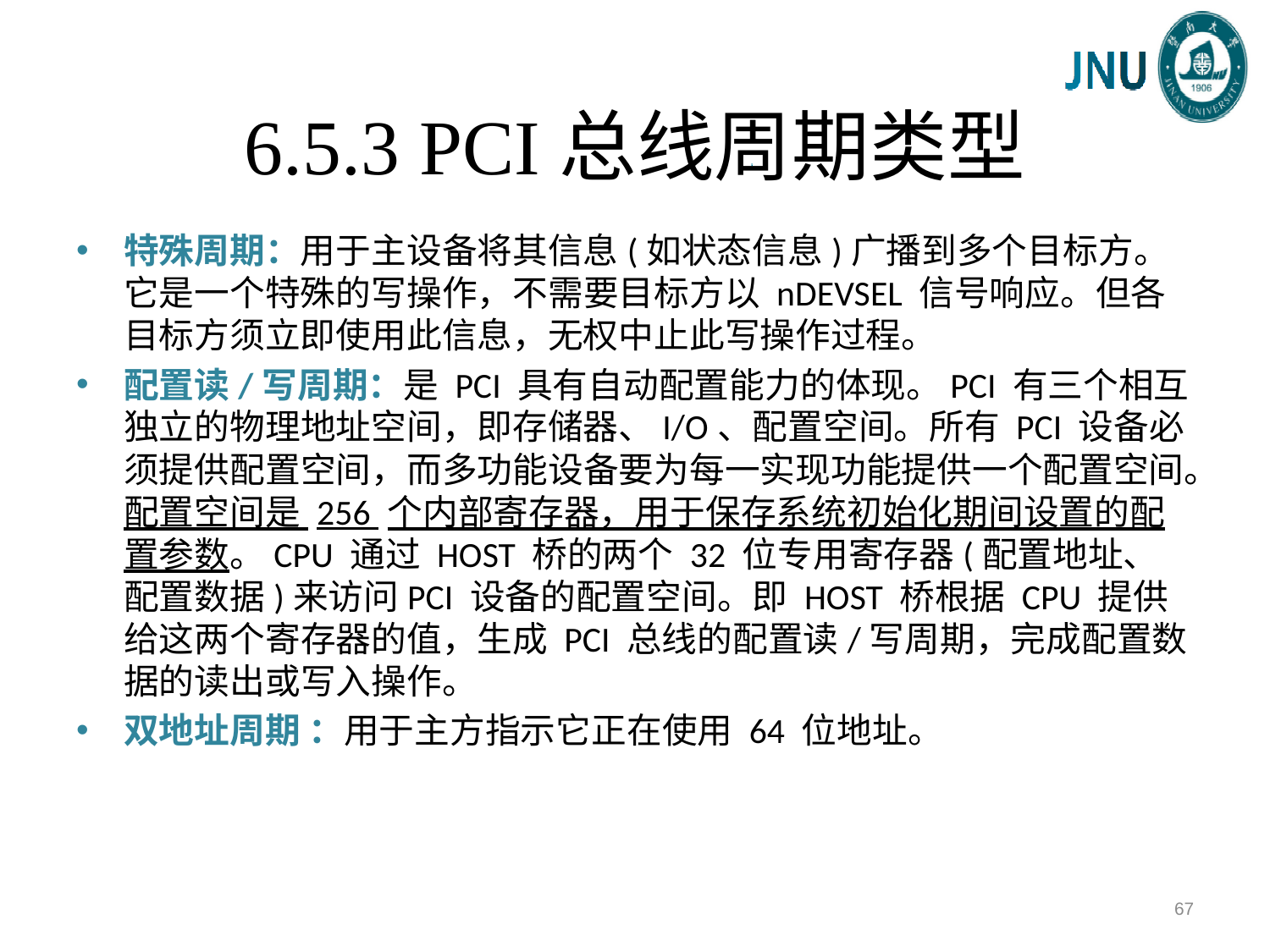

# 6.5.3 PCI总线周期类型
特殊周期：用于主设备将其信息(如状态信息)广播到多个目标方。它是一个特殊的写操作，不需要目标方以 nDEVSEL 信号响应。但各目标方须立即使用此信息，无权中止此写操作过程。
配置读/写周期：是 PCI 具有自动配置能力的体现。PCI 有三个相互独立的物理地址空间，即存储器、I/O、配置空间。所有 PCI 设备必须提供配置空间，而多功能设备要为每一实现功能提供一个配置空间。配置空间是 256 个内部寄存器，用于保存系统初始化期间设置的配置参数。CPU 通过 HOST 桥的两个 32 位专用寄存器(配置地址、配置数据)来访问PCI 设备的配置空间。即 HOST 桥根据 CPU 提供给这两个寄存器的值，生成 PCI 总线的配置读/写周期，完成配置数据的读出或写入操作。
双地址周期 ：用于主方指示它正在使用 64 位地址。
67